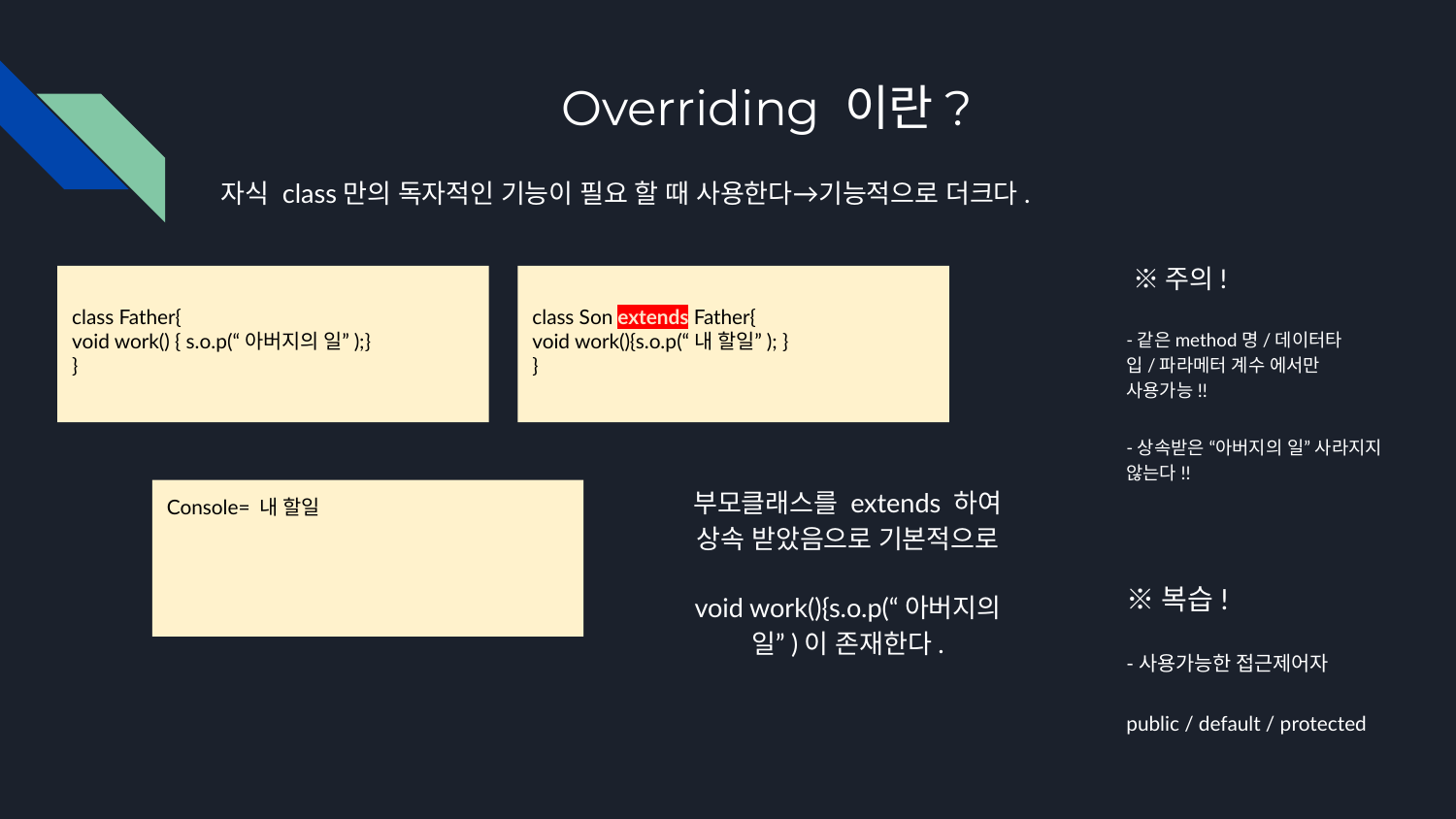

# Overriding 이란?
자식 class만의 독자적인 기능이 필요 할 때 사용한다→기능적으로 더크다.

 ※주의!
-같은method명/데이터타입/파라메터 계수 에서만  사용가능!!
-상속받은 “아버지의 일” 사라지지 않는다!!

※복습!
-사용가능한 접근제어자
public / default / protected

class Father{
void work() { s.o.p(“아버지의 일”);}
}

class Son extends Father{
void work(){s.o.p(“내 할일”); }
}
부모클래스를 extends 하여 상속 받았음으로 기본적으로
void work(){s.o.p(“아버지의일”)이 존재한다.

Console= 내 할일